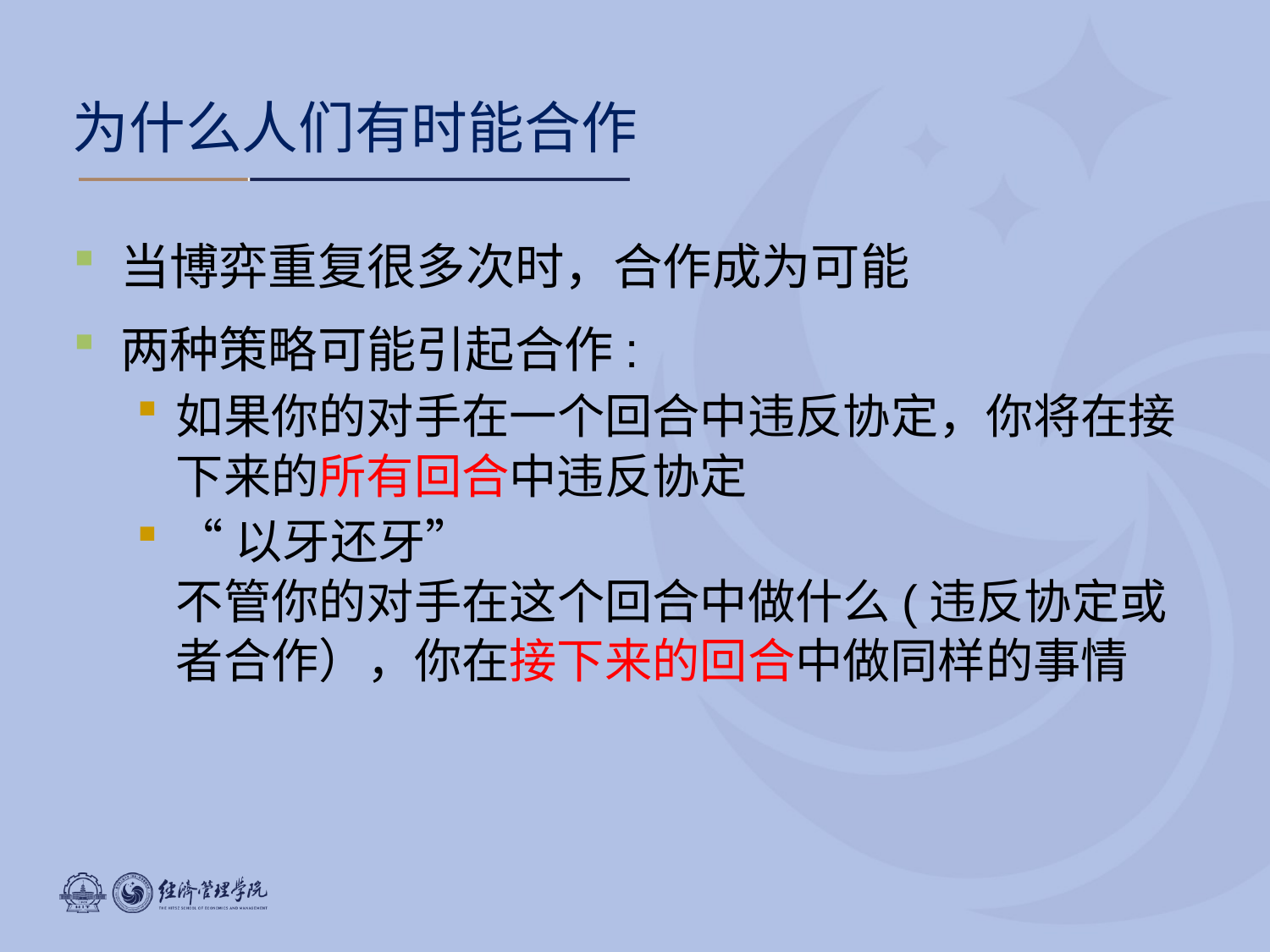

为什么人们有时能合作
当博弈重复很多次时，合作成为可能
两种策略可能引起合作:
如果你的对手在一个回合中违反协定，你将在接下来的所有回合中违反协定
“以牙还牙”
不管你的对手在这个回合中做什么(违反协定或者合作），你在接下来的回合中做同样的事情